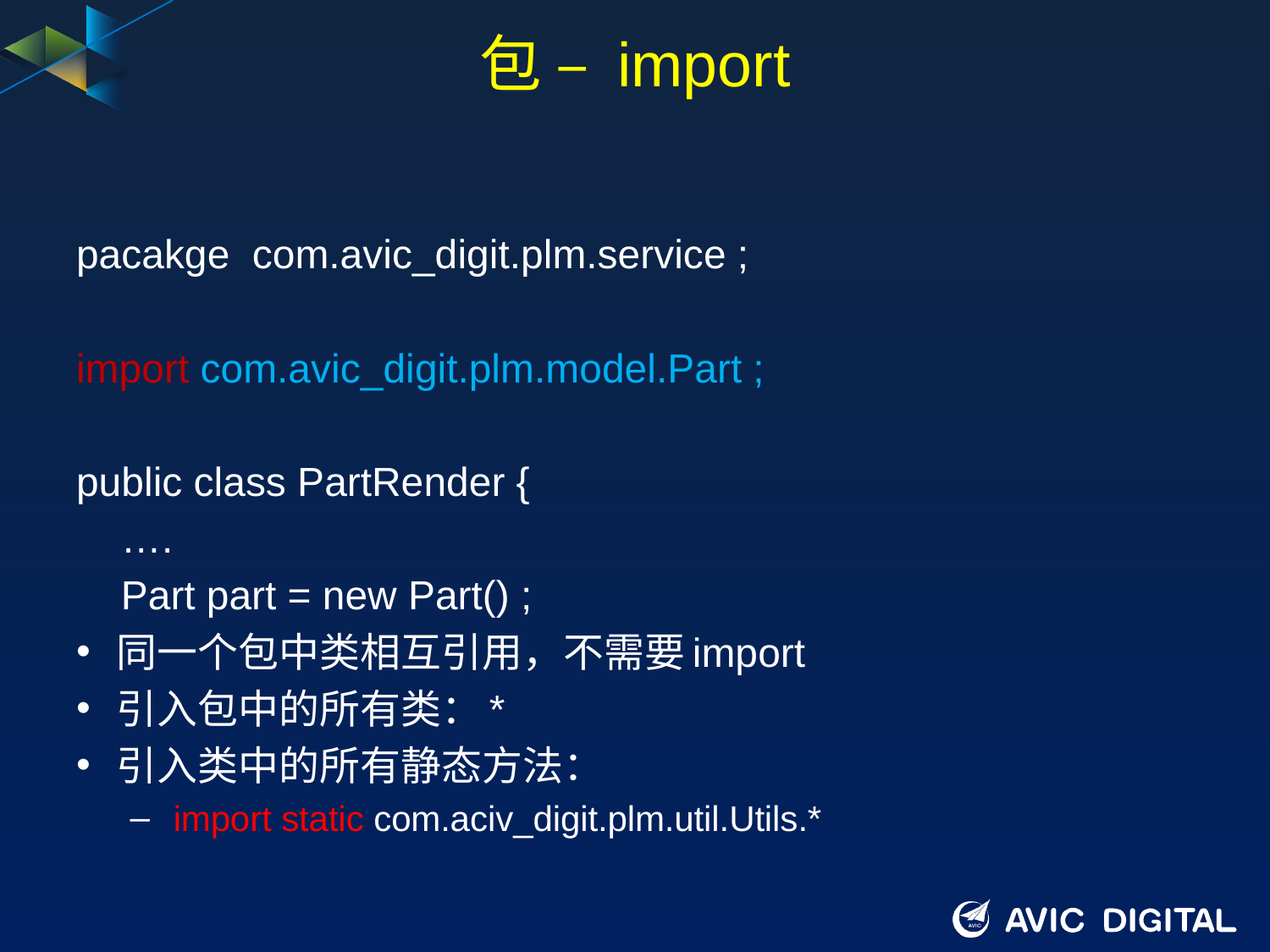

# 包 – import
pacakge  com.avic_digit.plm.service ;

import com.avic_digit.plm.model.Part ;

public class PartRender {
    ….
    Part part = new Part() ;
同一个包中类相互引用，不需要import
引入包中的所有类：*
引入类中的所有静态方法：
 import static com.aciv_digit.plm.util.Utils.*